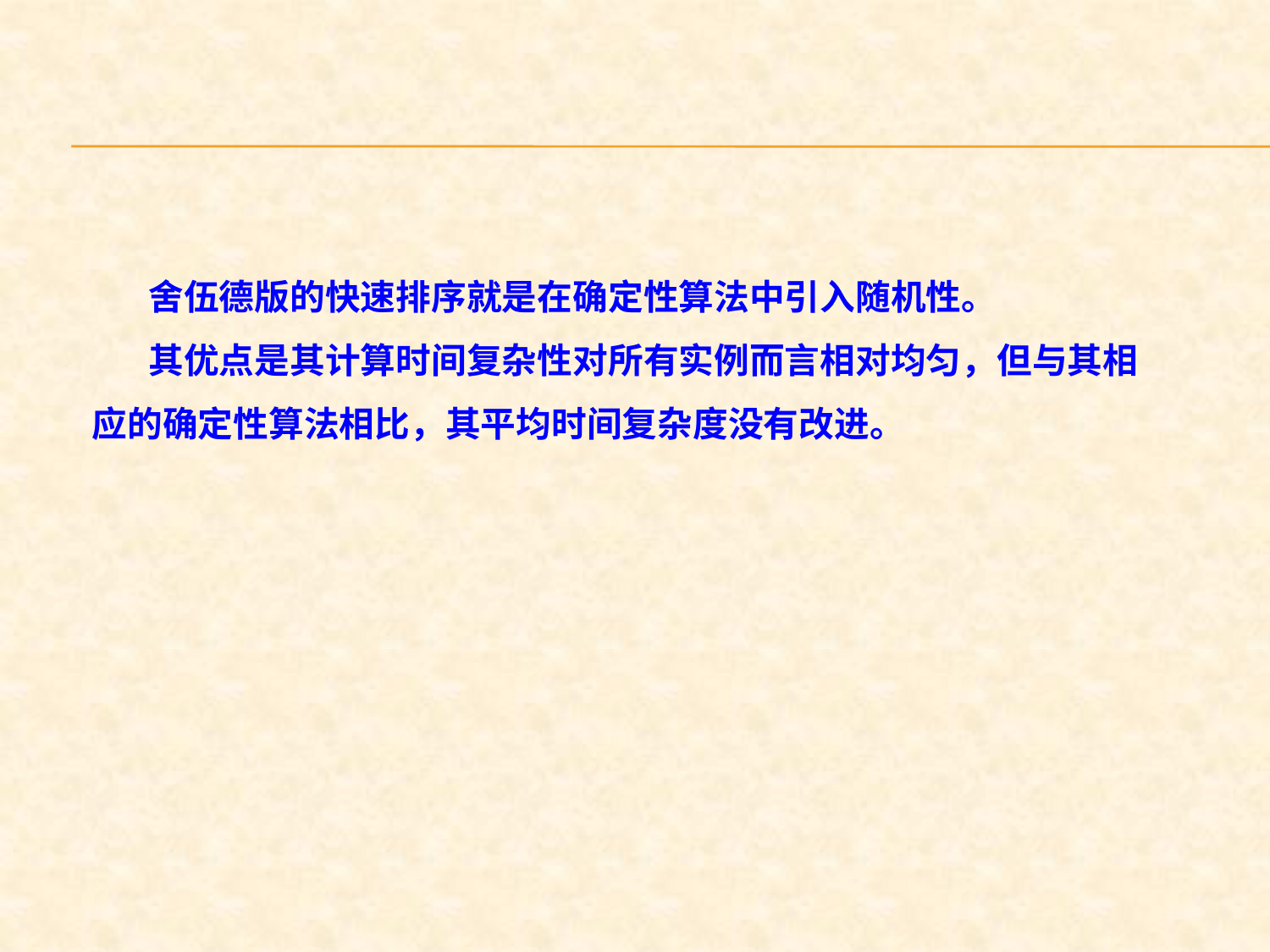

舍伍德版的快速排序就是在确定性算法中引入随机性。
      其优点是其计算时间复杂性对所有实例而言相对均匀，但与其相应的确定性算法相比，其平均时间复杂度没有改进。